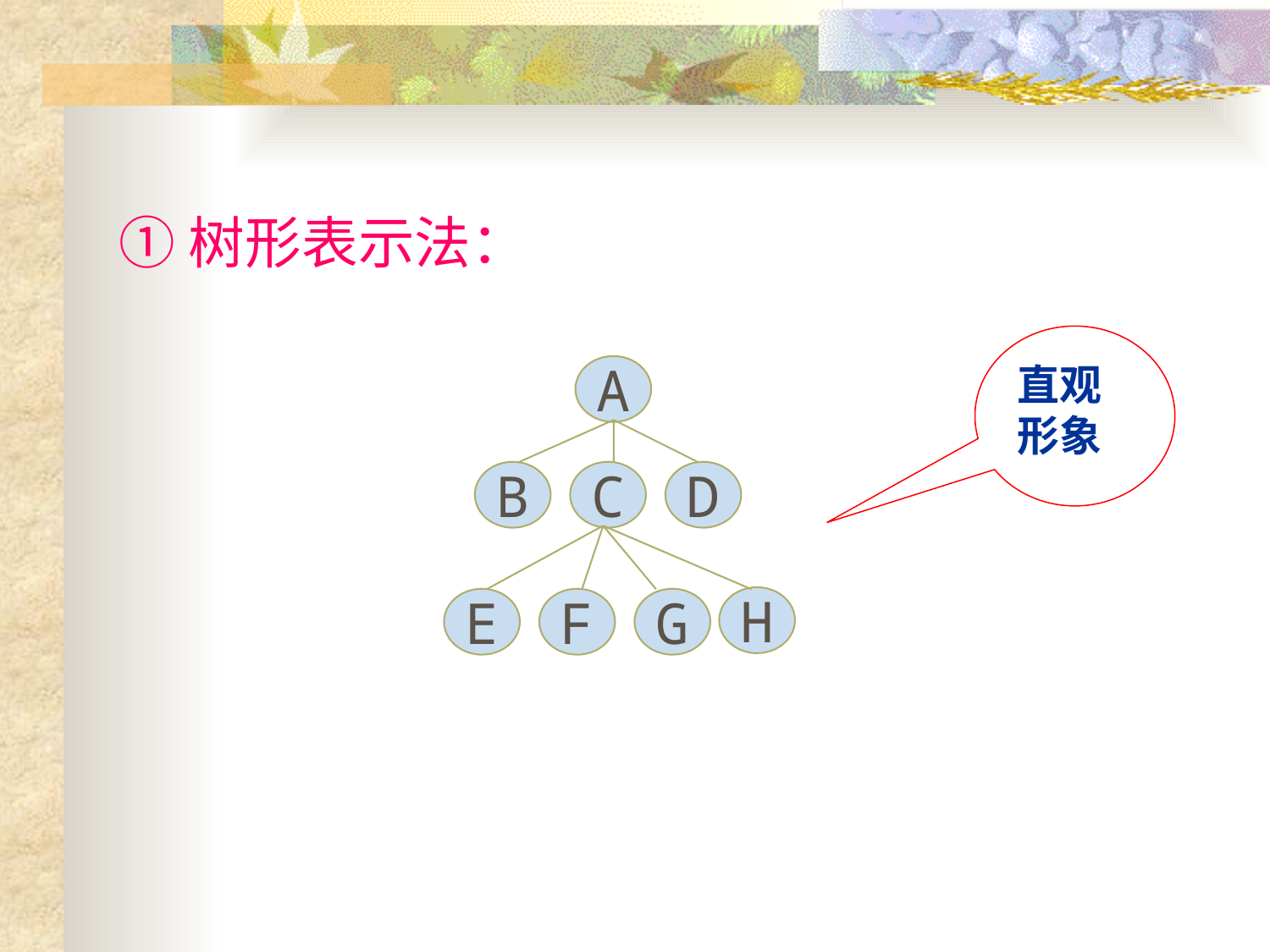

①树形表示法：
直观
形象
A

B
C
D

H
E
F
G